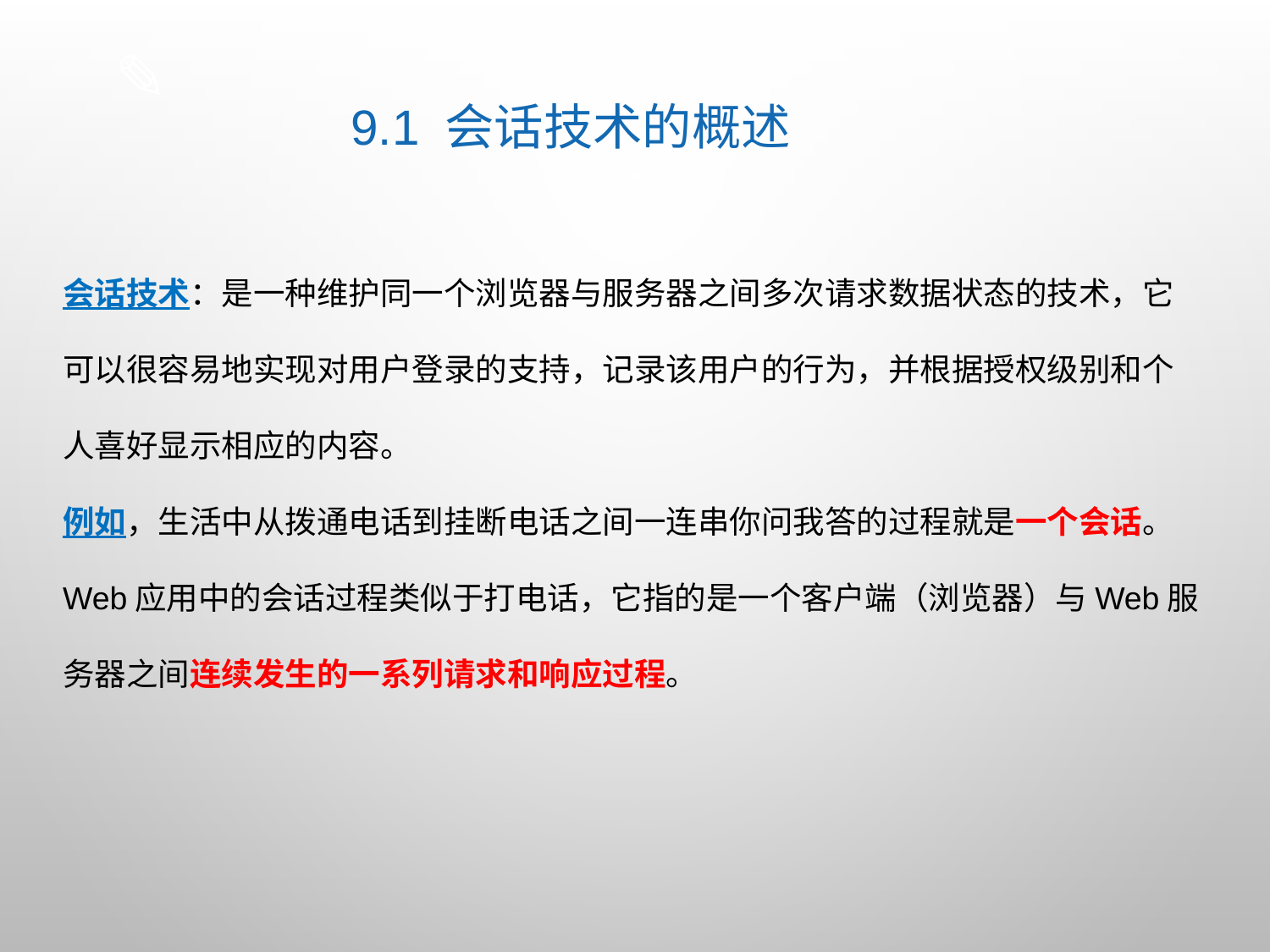

# 9.1 会话技术的概述
会话技术：是一种维护同一个浏览器与服务器之间多次请求数据状态的技术，它可以很容易地实现对用户登录的支持，记录该用户的行为，并根据授权级别和个人喜好显示相应的内容。
例如，生活中从拨通电话到挂断电话之间一连串你问我答的过程就是一个会话。Web应用中的会话过程类似于打电话，它指的是一个客户端（浏览器）与Web服务器之间连续发生的一系列请求和响应过程。